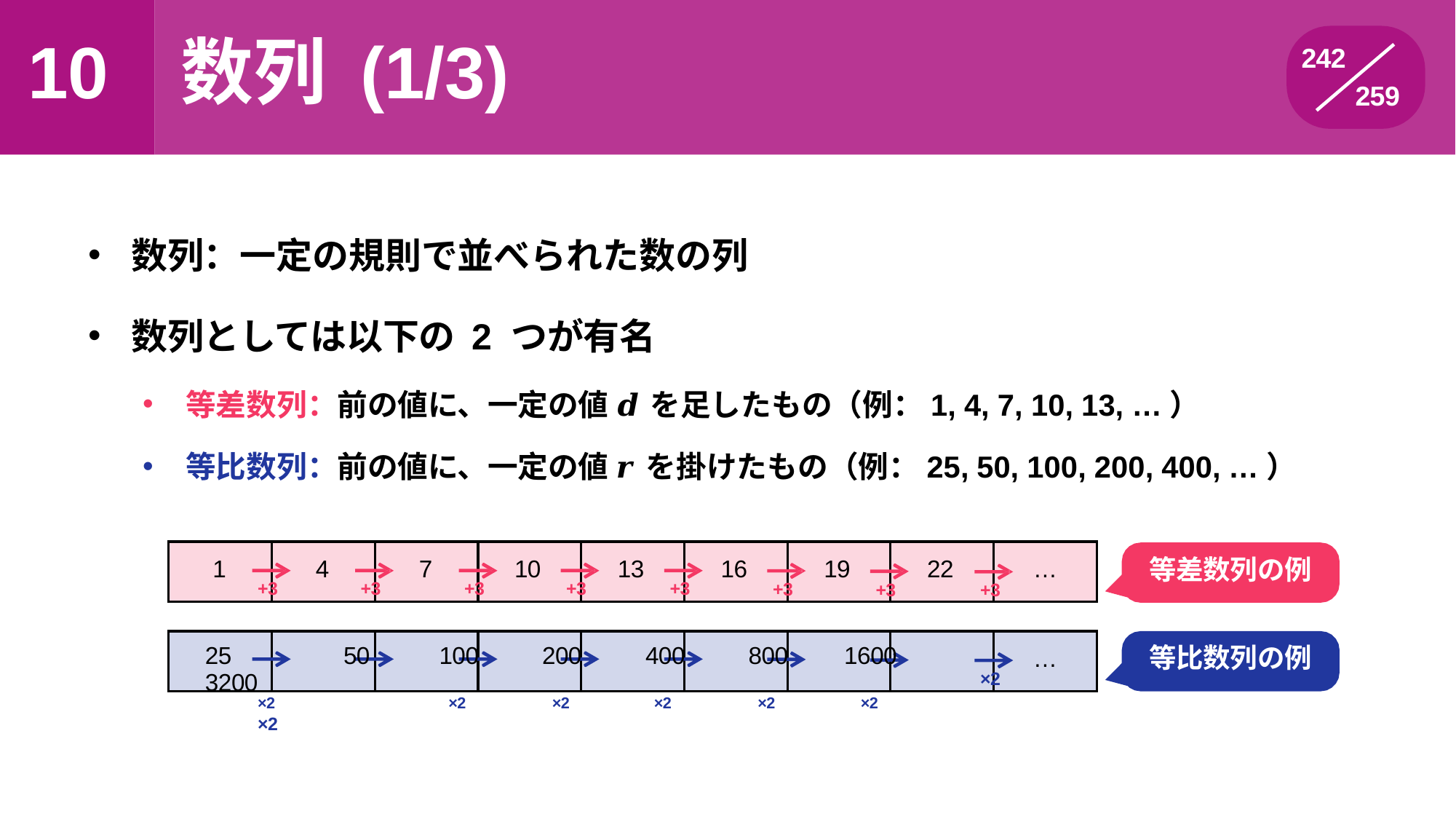

# 10	数列 (1/3)
242
259
数列：一定の規則で並べられた数の列
数列としては以下の 2 つが有名
等差数列：前の値に、一定の値 𝒅 を足したもの（例：1, 4, 7, 10, 13, …）
等比数列：前の値に、一定の値 𝒓 を掛けたもの（例：25, 50, 100, 200, 400, …）

等差数列の例
1
4
7
10
13
16
19
22
…

+3
+3
+3
+3
+3
+3
+3
+3

等比数列の例
25	50	100	200	400	800	1600	3200
×2	×2	×2	×2	×2	×2	×2
…

×2